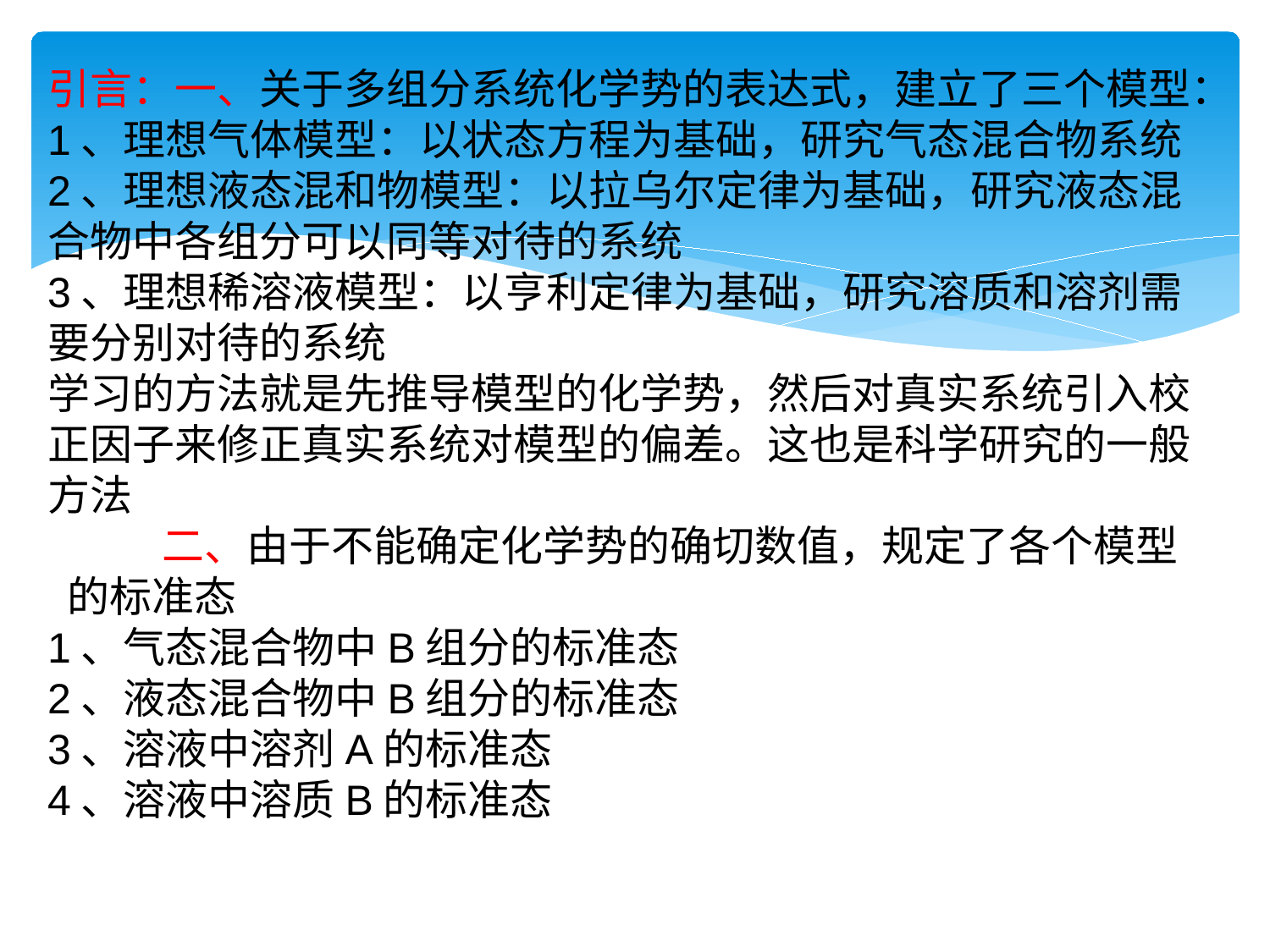

引言：一、关于多组分系统化学势的表达式，建立了三个模型：
1、理想气体模型：以状态方程为基础，研究气态混合物系统
2、理想液态混和物模型：以拉乌尔定律为基础，研究液态混
合物中各组分可以同等对待的系统
3、理想稀溶液模型：以亨利定律为基础，研究溶质和溶剂需
要分别对待的系统
学习的方法就是先推导模型的化学势，然后对真实系统引入校正因子来修正真实系统对模型的偏差。这也是科学研究的一般方法
           二、由于不能确定化学势的确切数值，规定了各个模型
 的标准态
1、气态混合物中B组分的标准态
2、液态混合物中B组分的标准态
3、溶液中溶剂A的标准态
4、溶液中溶质B的标准态